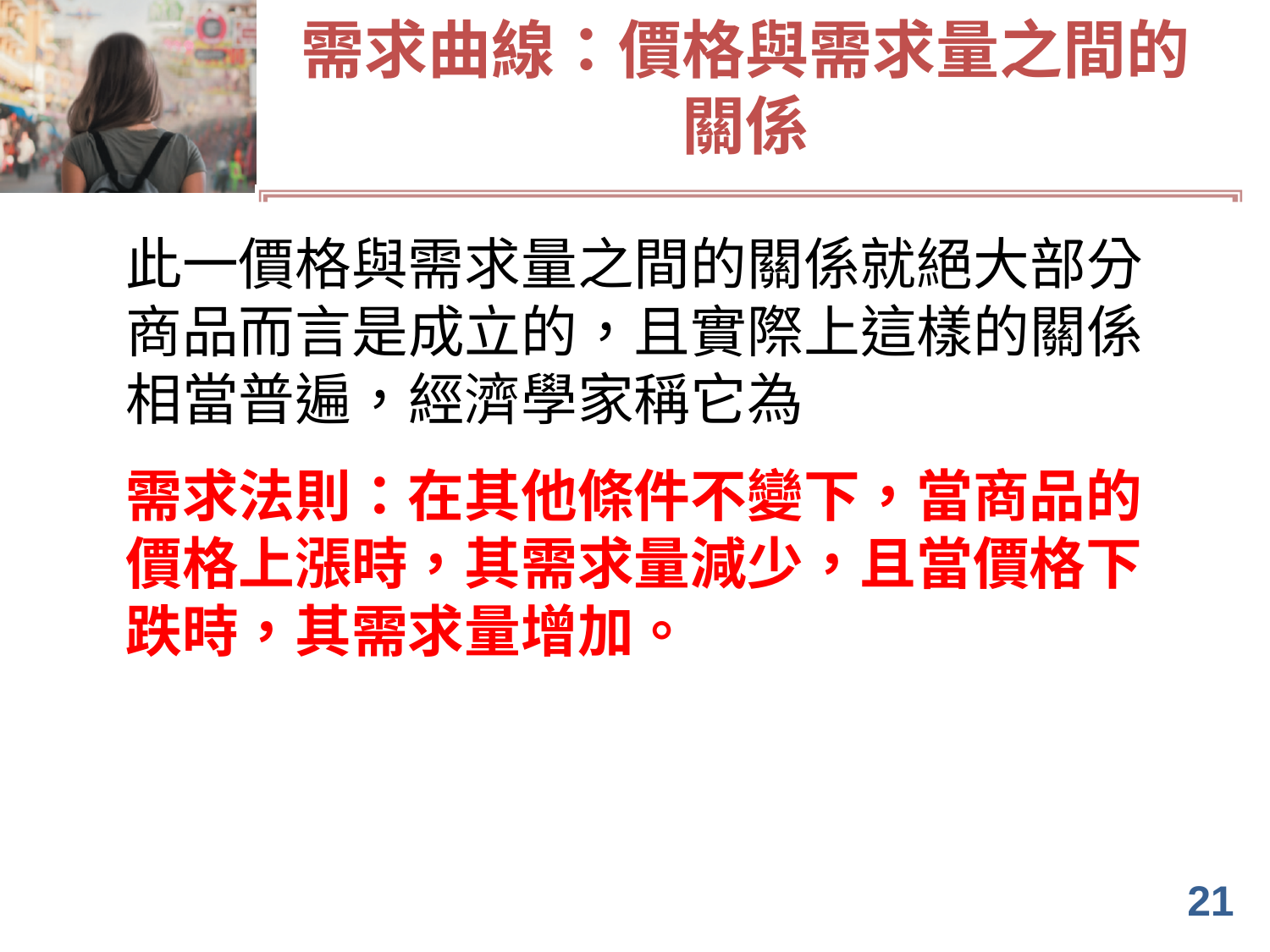

# 需求曲線：價格與需求量之間的關係
此一價格與需求量之間的關係就絕大部分商品而言是成立的，且實際上這樣的關係相當普遍，經濟學家稱它為

需求法則：在其他條件不變下，當商品的價格上漲時，其需求量減少，且當價格下跌時，其需求量增加。
21